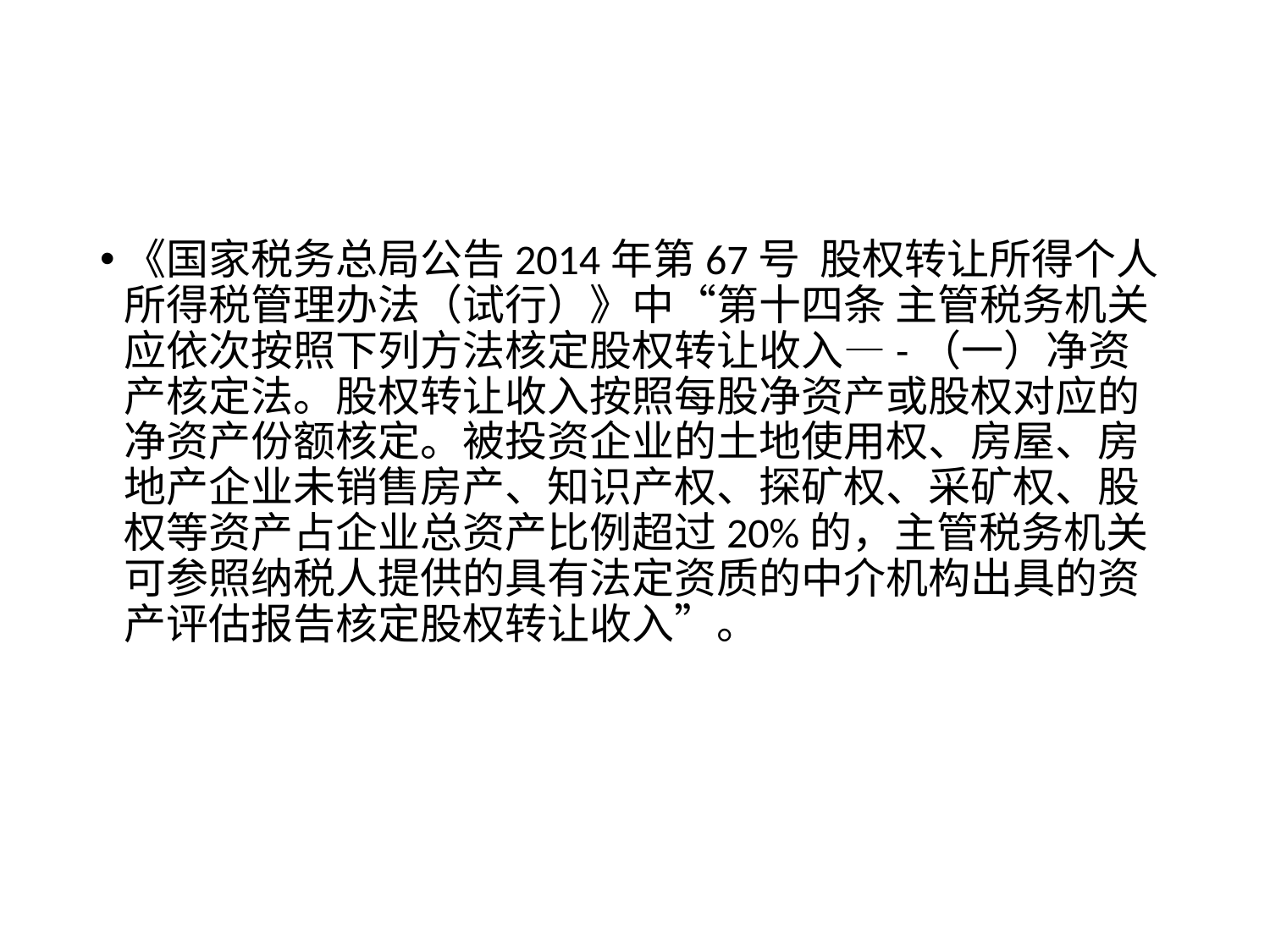

#
《国家税务总局公告2014年第67号  股权转让所得个人所得税管理办法（试行）》中“第十四条 主管税务机关应依次按照下列方法核定股权转让收入—-（一）净资产核定法。股权转让收入按照每股净资产或股权对应的净资产份额核定。被投资企业的土地使用权、房屋、房地产企业未销售房产、知识产权、探矿权、采矿权、股权等资产占企业总资产比例超过20%的，主管税务机关可参照纳税人提供的具有法定资质的中介机构出具的资产评估报告核定股权转让收入”。